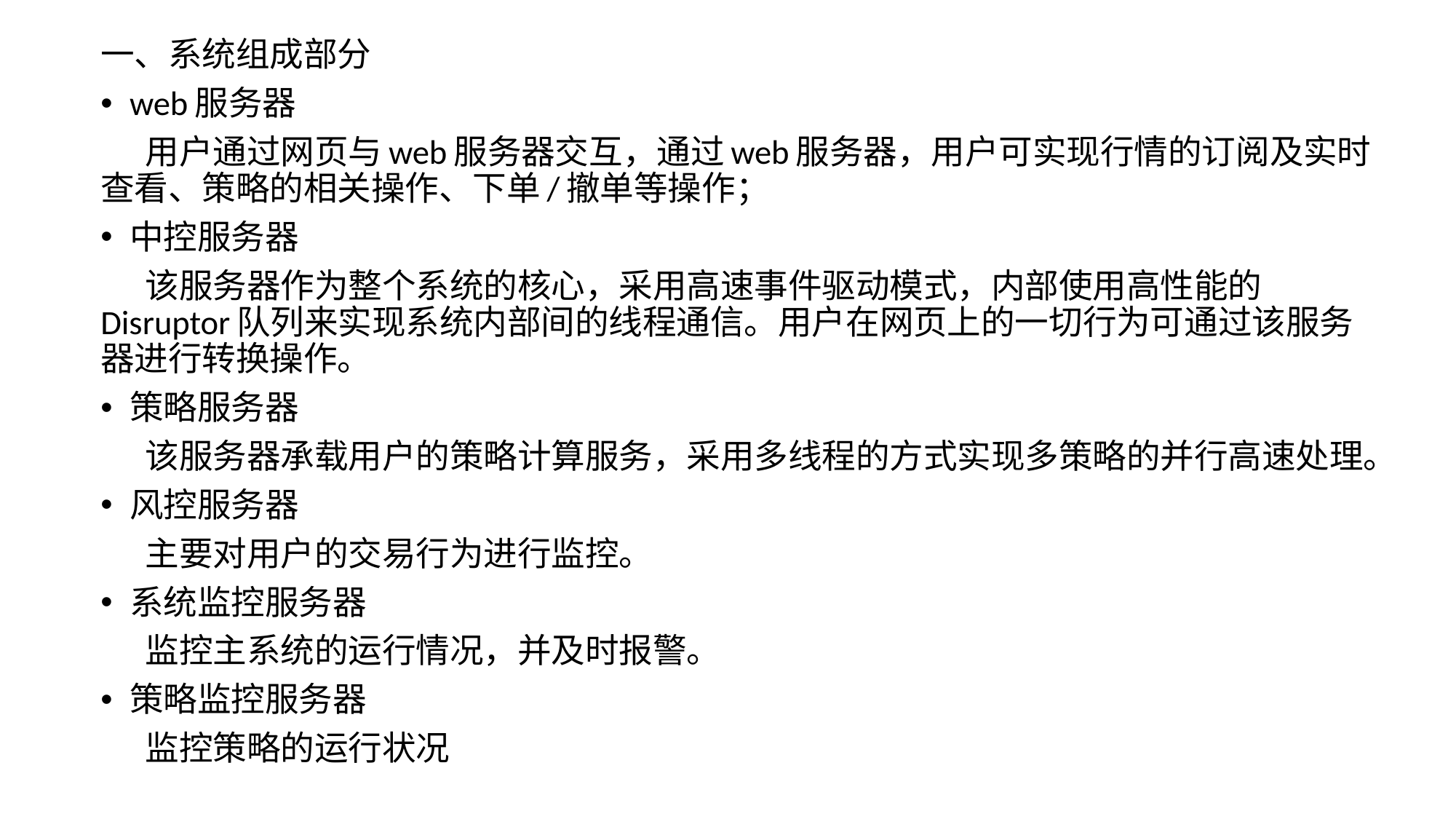

一、系统组成部分
web服务器
     用户通过网页与web服务器交互，通过web服务器，用户可实现行情的订阅及实时查看、策略的相关操作、下单/撤单等操作；
中控服务器
     该服务器作为整个系统的核心，采用高速事件驱动模式，内部使用高性能的Disruptor队列来实现系统内部间的线程通信。用户在网页上的一切行为可通过该服务器进行转换操作。
策略服务器
     该服务器承载用户的策略计算服务，采用多线程的方式实现多策略的并行高速处理。
风控服务器
     主要对用户的交易行为进行监控。
系统监控服务器
     监控主系统的运行情况，并及时报警。
策略监控服务器
     监控策略的运行状况